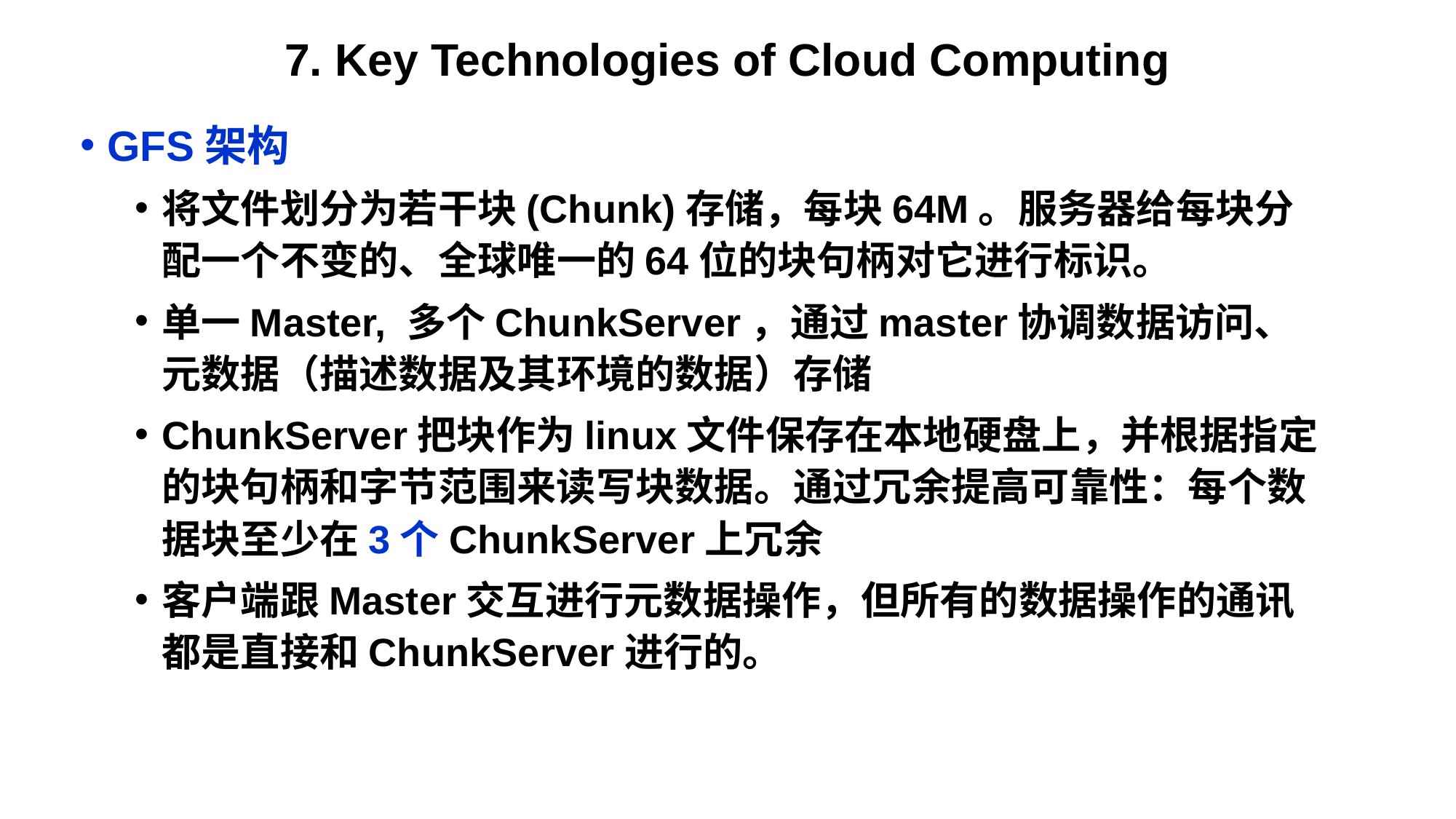

7. Key Technologies of Cloud Computing
GFS架构
将文件划分为若干块(Chunk)存储，每块64M。服务器给每块分配一个不变的、全球唯一的64位的块句柄对它进行标识。
单一Master, 多个ChunkServer，通过master协调数据访问、元数据（描述数据及其环境的数据）存储
ChunkServer把块作为linux文件保存在本地硬盘上，并根据指定的块句柄和字节范围来读写块数据。通过冗余提高可靠性：每个数据块至少在3个ChunkServer上冗余
客户端跟Master交互进行元数据操作，但所有的数据操作的通讯都是直接和ChunkServer进行的。